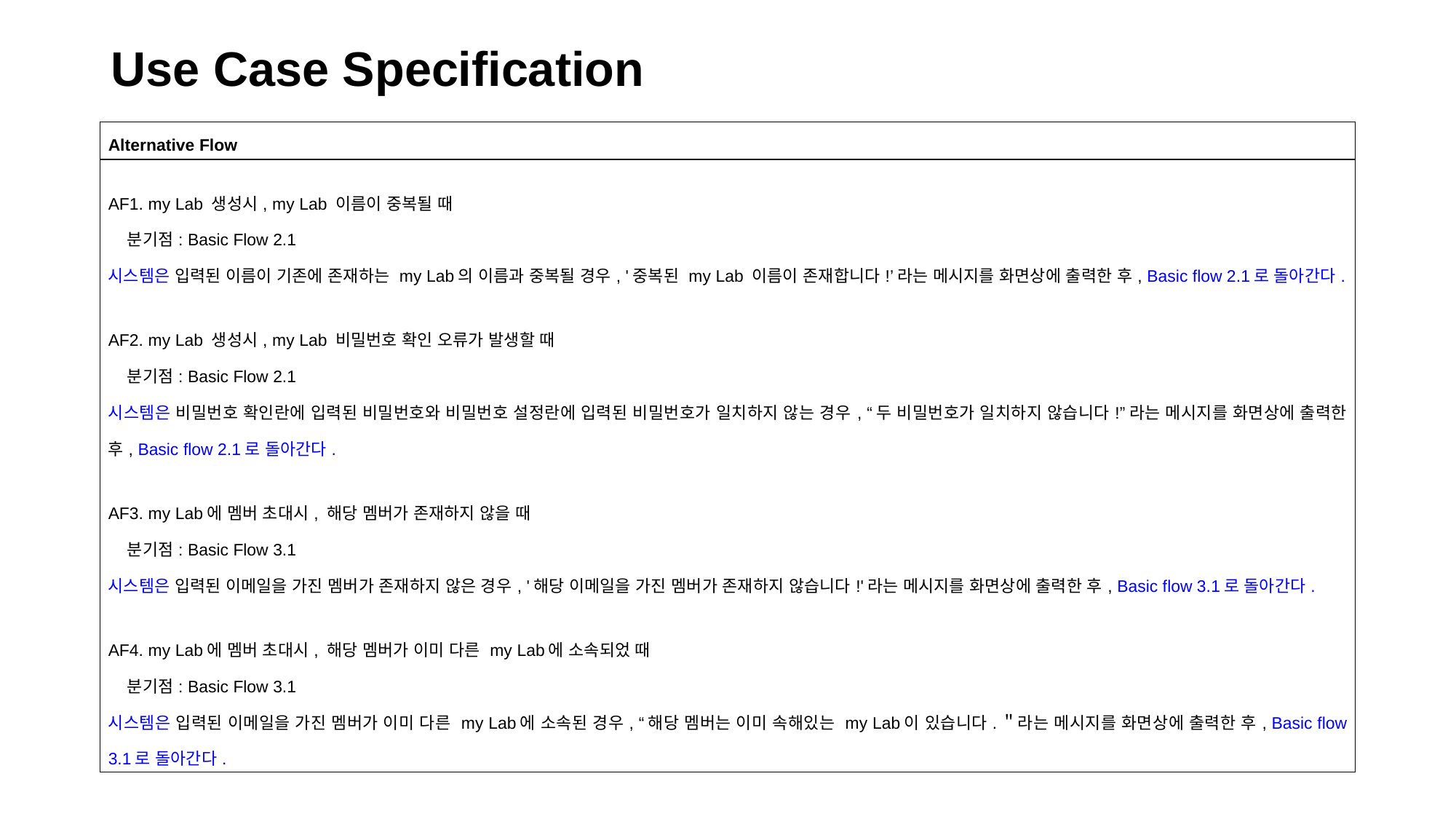

# Use Case Specification
| Alternative Flow |
| --- |
| AF1. my Lab 생성시, my Lab 이름이 중복될 때 분기점: Basic Flow 2.1 시스템은 입력된 이름이 기존에 존재하는 my Lab의 이름과 중복될 경우, '중복된 my Lab 이름이 존재합니다!’라는 메시지를 화면상에 출력한 후, Basic flow 2.1로 돌아간다. AF2. my Lab 생성시, my Lab 비밀번호 확인 오류가 발생할 때 분기점: Basic Flow 2.1 시스템은 비밀번호 확인란에 입력된 비밀번호와 비밀번호 설정란에 입력된 비밀번호가 일치하지 않는 경우, “두 비밀번호가 일치하지 않습니다!”라는 메시지를 화면상에 출력한 후, Basic flow 2.1로 돌아간다. AF3. my Lab에 멤버 초대시, 해당 멤버가 존재하지 않을 때 분기점: Basic Flow 3.1 시스템은 입력된 이메일을 가진 멤버가 존재하지 않은 경우, '해당 이메일을 가진 멤버가 존재하지 않습니다!'라는 메시지를 화면상에 출력한 후, Basic flow 3.1로 돌아간다. AF4. my Lab에 멤버 초대시, 해당 멤버가 이미 다른 my Lab에 소속되었 때 분기점: Basic Flow 3.1 시스템은 입력된 이메일을 가진 멤버가 이미 다른 my Lab에 소속된 경우, “해당 멤버는 이미 속해있는 my Lab이 있습니다.＂라는 메시지를 화면상에 출력한 후, Basic flow 3.1로 돌아간다. |